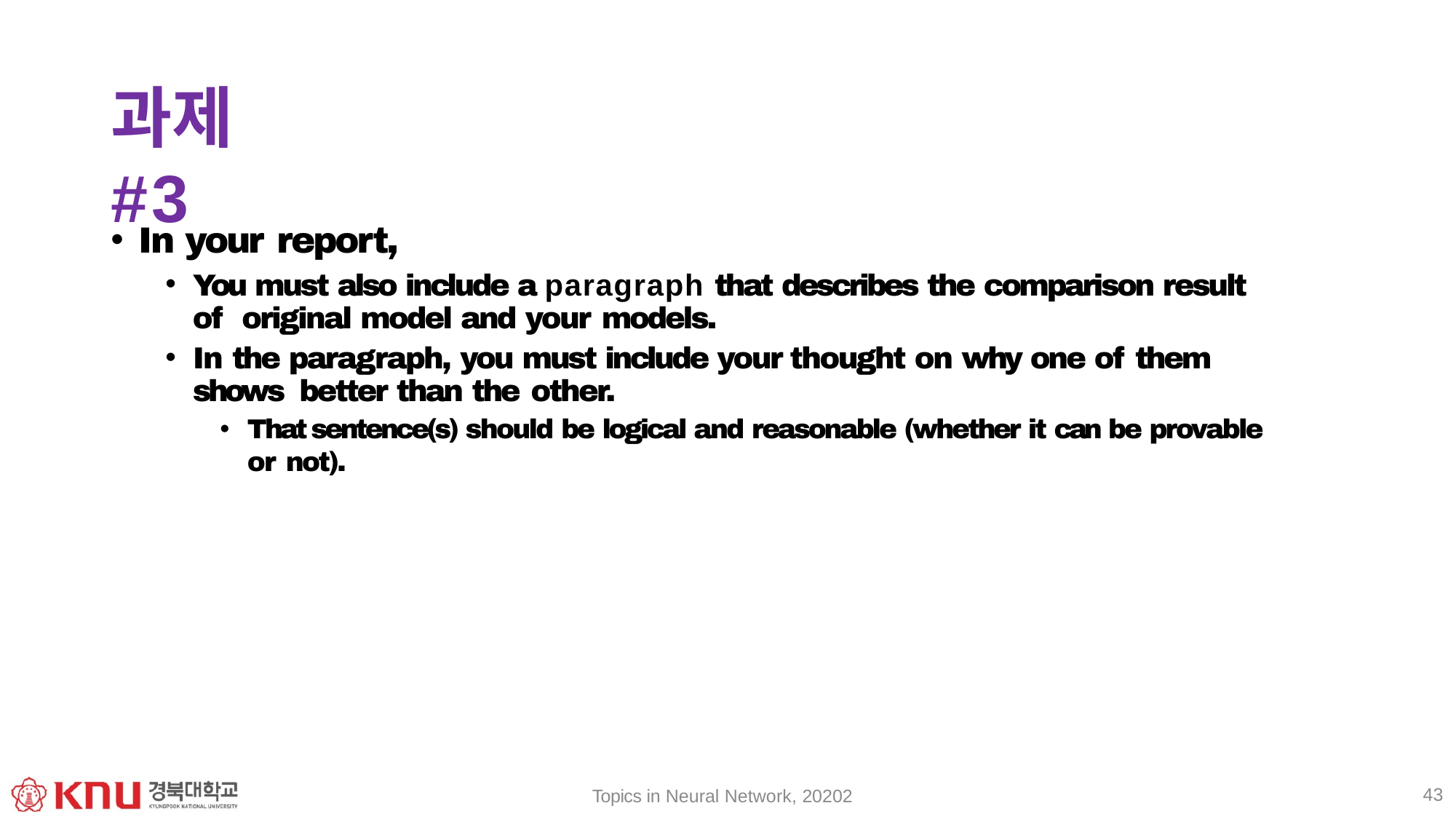

# 과제 #3
In your report,
You must also include a paragraph that describes the comparison result of  original model and your models.
In the paragraph, you must include your thought on why one of them shows  better than the other.
That sentence(s) should be logical and reasonable (whether it can be provable or not).
43
Topics in Neural Network, 20202